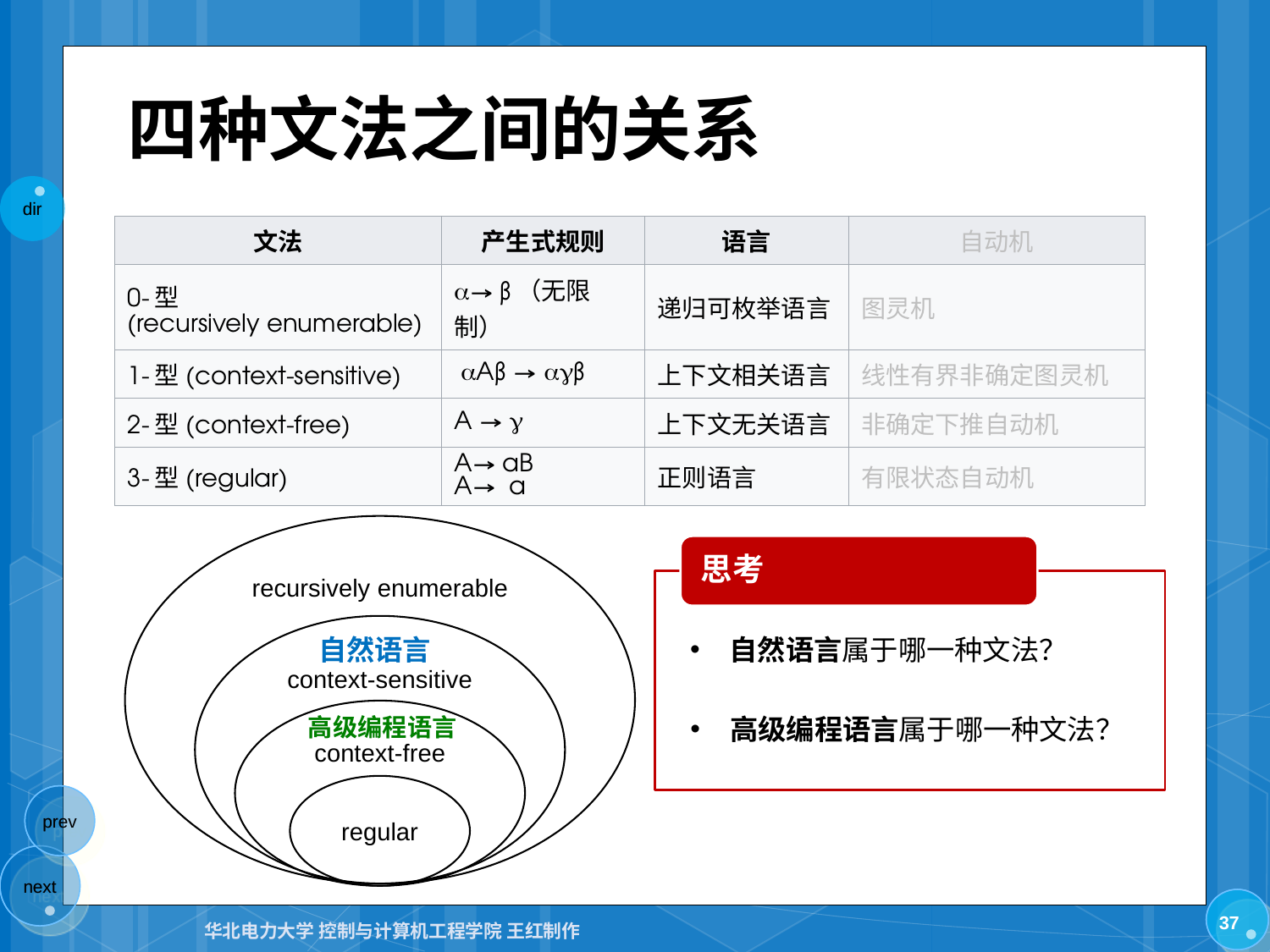

# 四种文法之间的关系
| 文法 | 产生式规则 | 语言 | 自动机 |
| --- | --- | --- | --- |
| 0-型 (recursively enumerable) | α→ β（无限制） | 递归可枚举语言 | 图灵机 |
| 1-型(context-sensitive) | αAβ → αγβ | 上下文相关语言 | 线性有界非确定图灵机 |
| 2-型(context-free) | A → γ | 上下文无关语言 | 非确定下推自动机 |
| 3-型(regular) | A→ aB A→  a | 正则语言 | 有限状态自动机 |

思考
recursively enumerable

自然语言
自然语言属于哪一种文法？
context-sensitive

高级编程语言
高级编程语言属于哪一种文法？
context-free
regular
37
华北电力大学 控制与计算机工程学院 王红制作